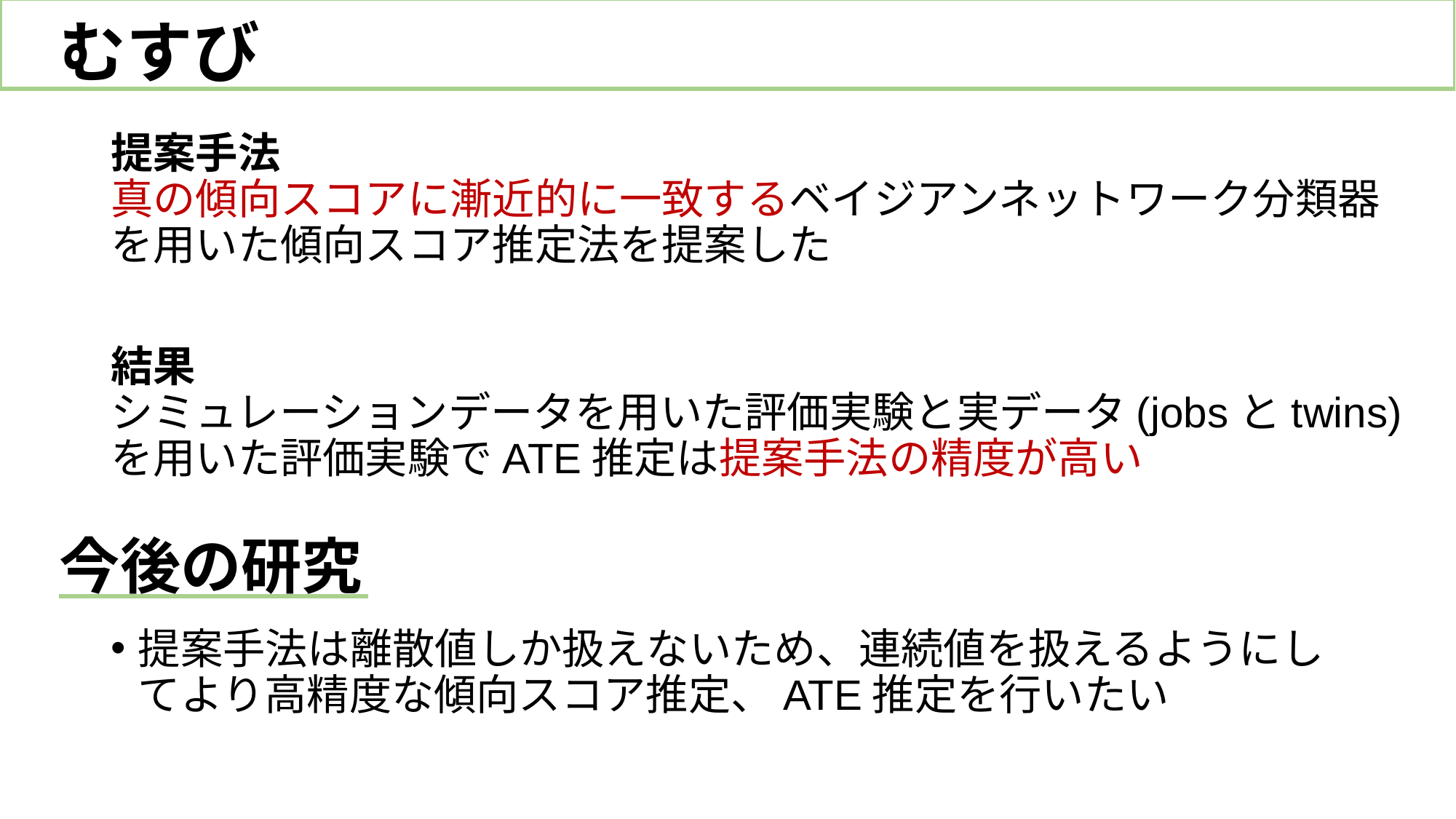

# むすび
提案手法
真の傾向スコアに漸近的に一致するベイジアンネットワーク分類器を用いた傾向スコア推定法を提案した

結果
シミュレーションデータを用いた評価実験と実データ(jobsとtwins)を用いた評価実験でATE推定は提案手法の精度が高い

今後の研究
提案手法は離散値しか扱えないため、連続値を扱えるようにしてより高精度な傾向スコア推定、ATE推定を行いたい
他のデータセットで適応する